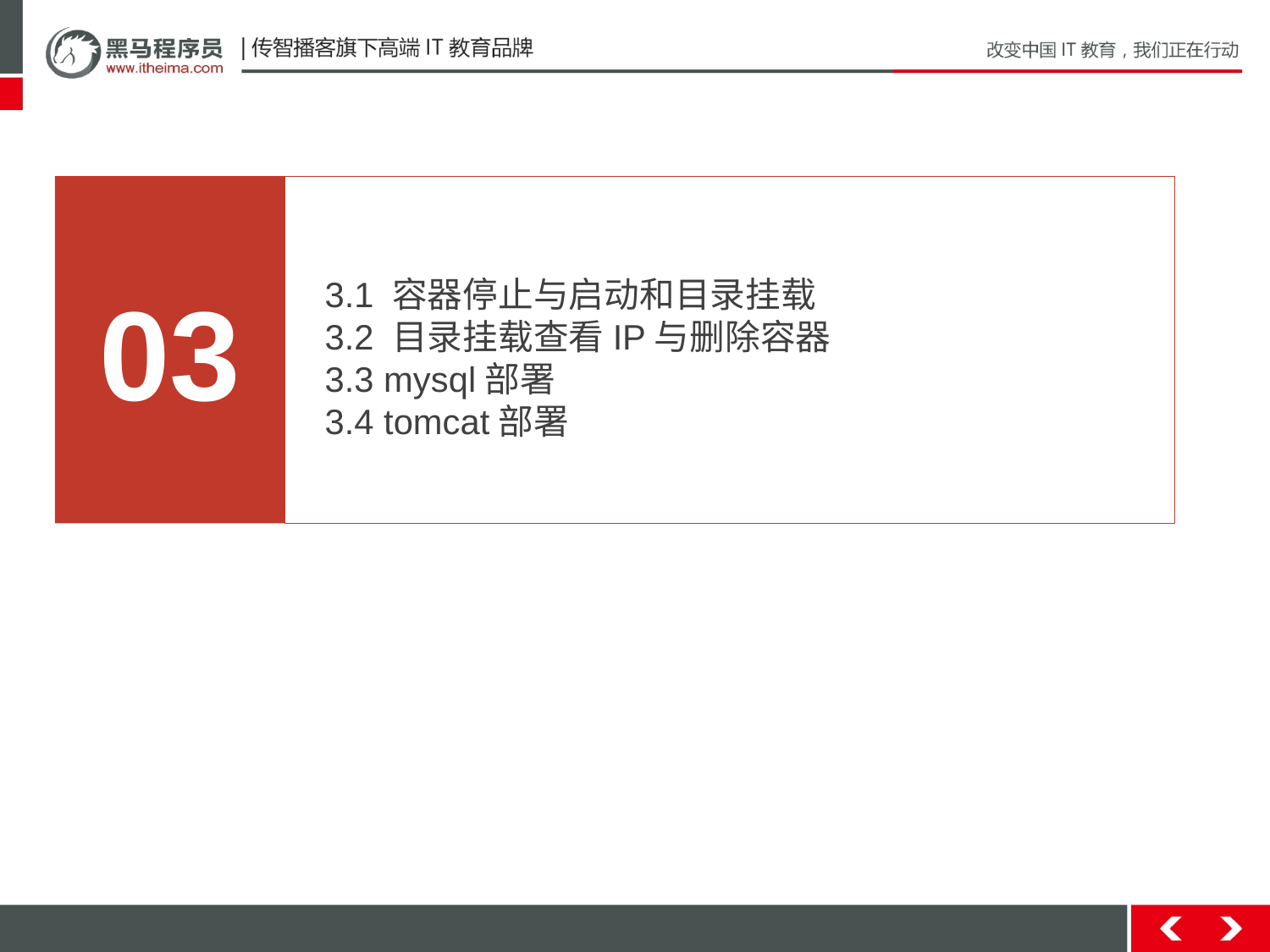

03
3.1 容器停止与启动和目录挂载
3.2 目录挂载查看IP与删除容器
3.3 mysql部署
3.4 tomcat部署